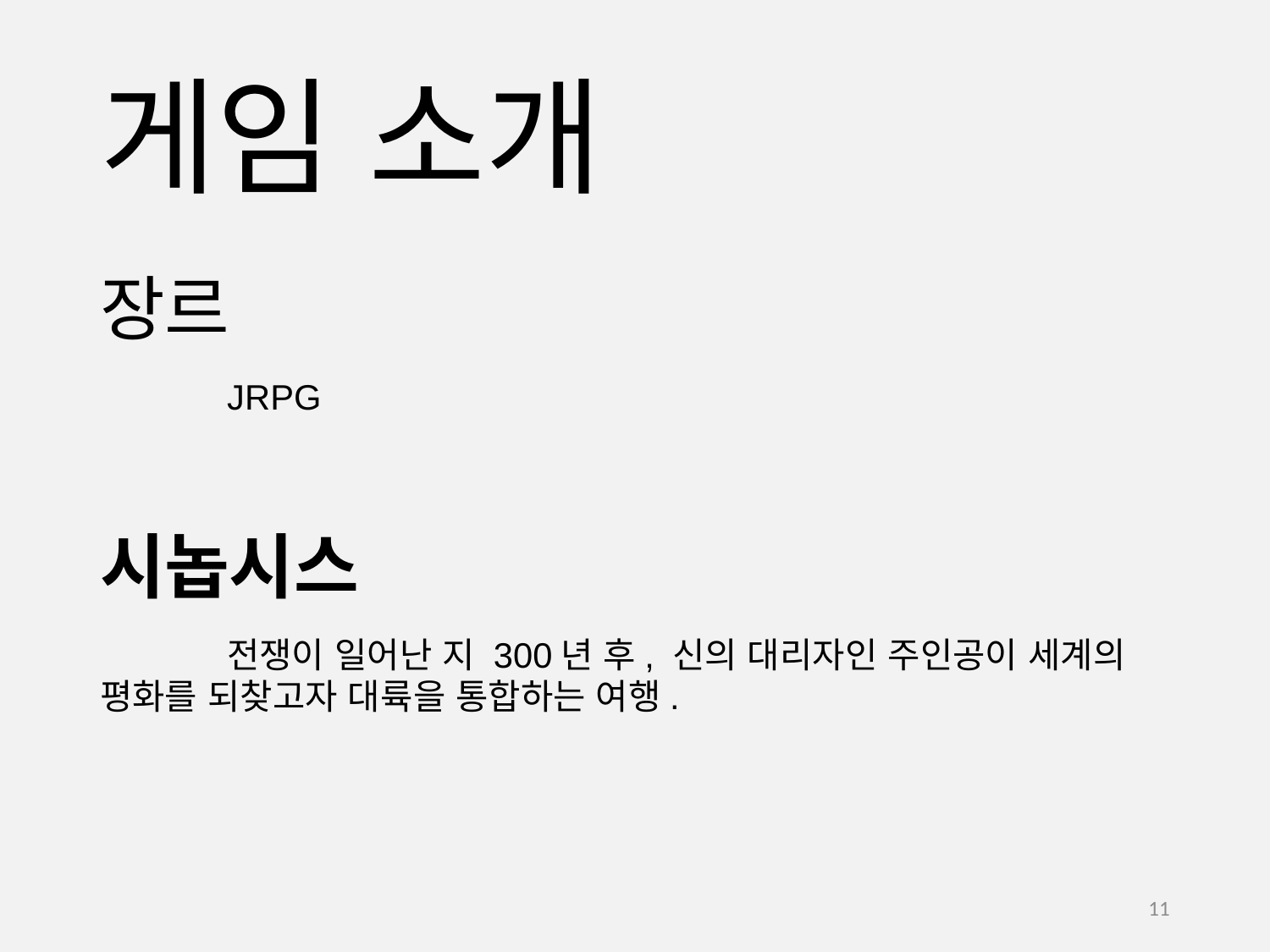

# 게임 소개
장르
	JRPG

시놉시스
	전쟁이 일어난 지 300년 후, 신의 대리자인 주인공이 세계의 평화를 되찾고자 대륙을 통합하는 여행.

11